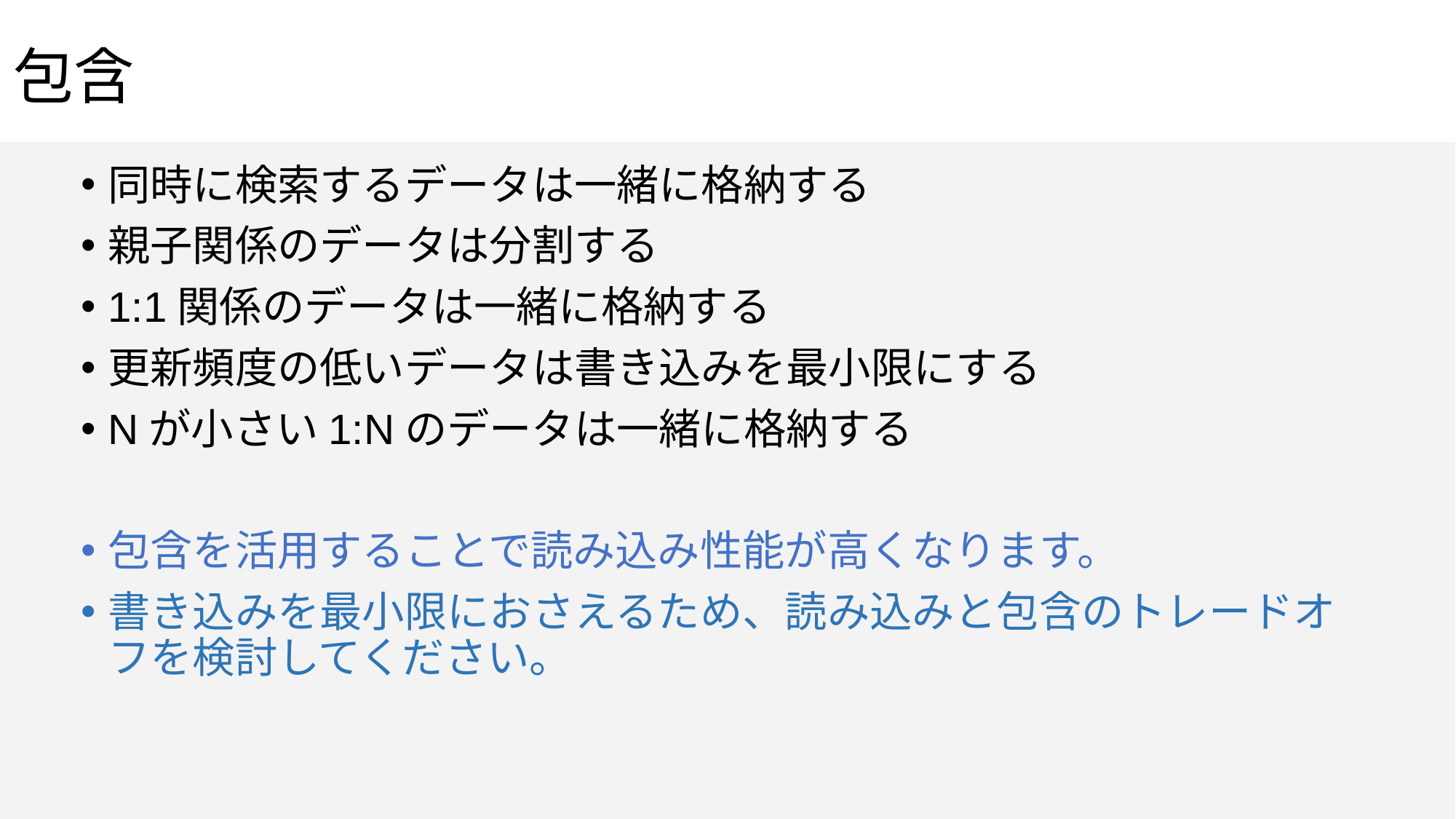

包含
同時に検索するデータは一緒に格納する
親子関係のデータは分割する
1:1関係のデータは一緒に格納する
更新頻度の低いデータは書き込みを最小限にする
Nが小さい1:Nのデータは一緒に格納する

包含を活用することで読み込み性能が高くなります。
書き込みを最小限におさえるため、読み込みと包含のトレードオフを検討してください。